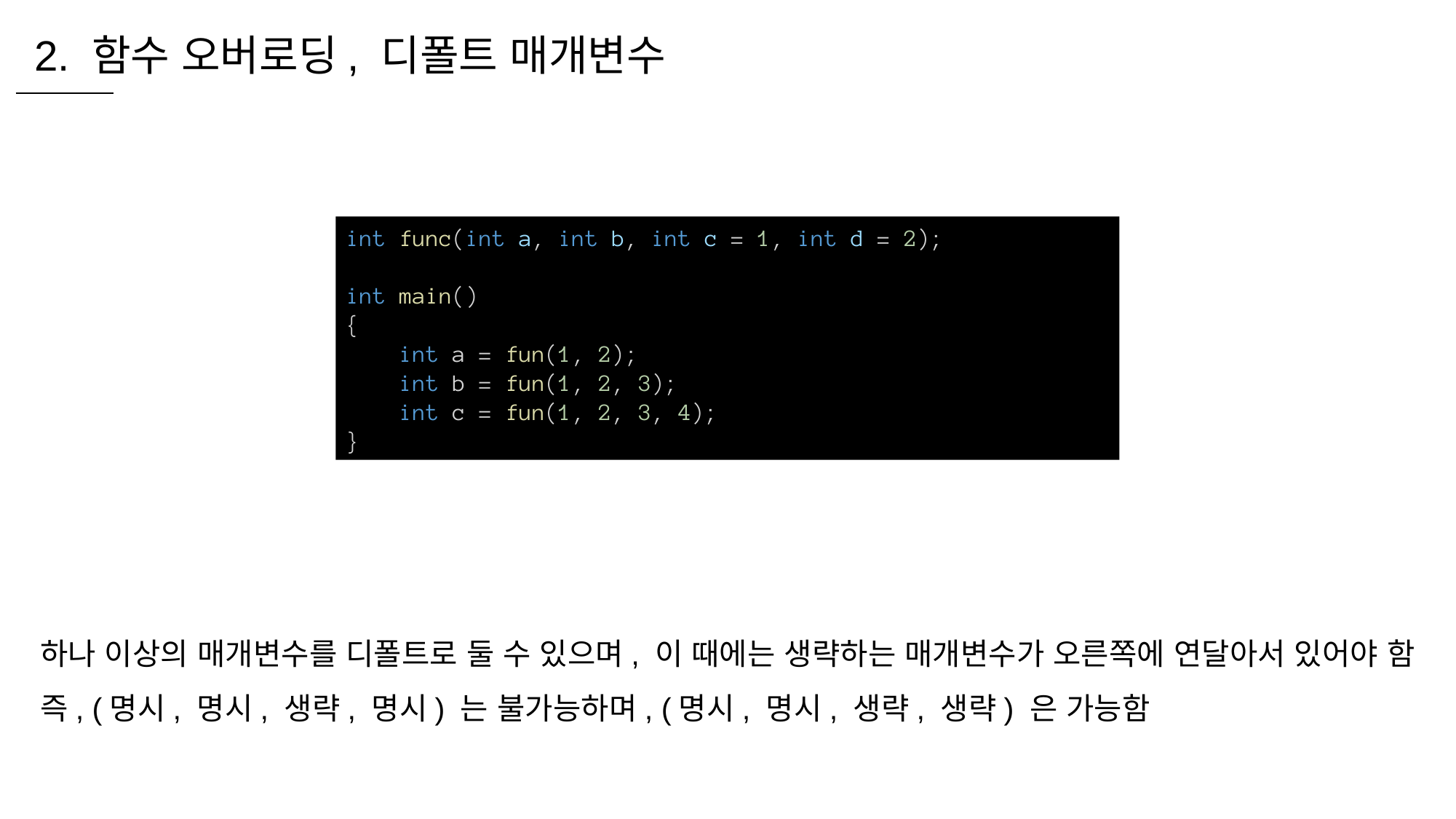

2. 함수 오버로딩, 디폴트 매개변수
int func(int a, int b, int c = 1, int d = 2);
int main()
{
    int a = fun(1, 2);
    int b = fun(1, 2, 3);
    int c = fun(1, 2, 3, 4);
}
하나 이상의 매개변수를 디폴트로 둘 수 있으며, 이 때에는 생략하는 매개변수가 오른쪽에 연달아서 있어야 함
즉, (명시, 명시, 생략, 명시) 는 불가능하며, (명시, 명시, 생략, 생략) 은 가능함